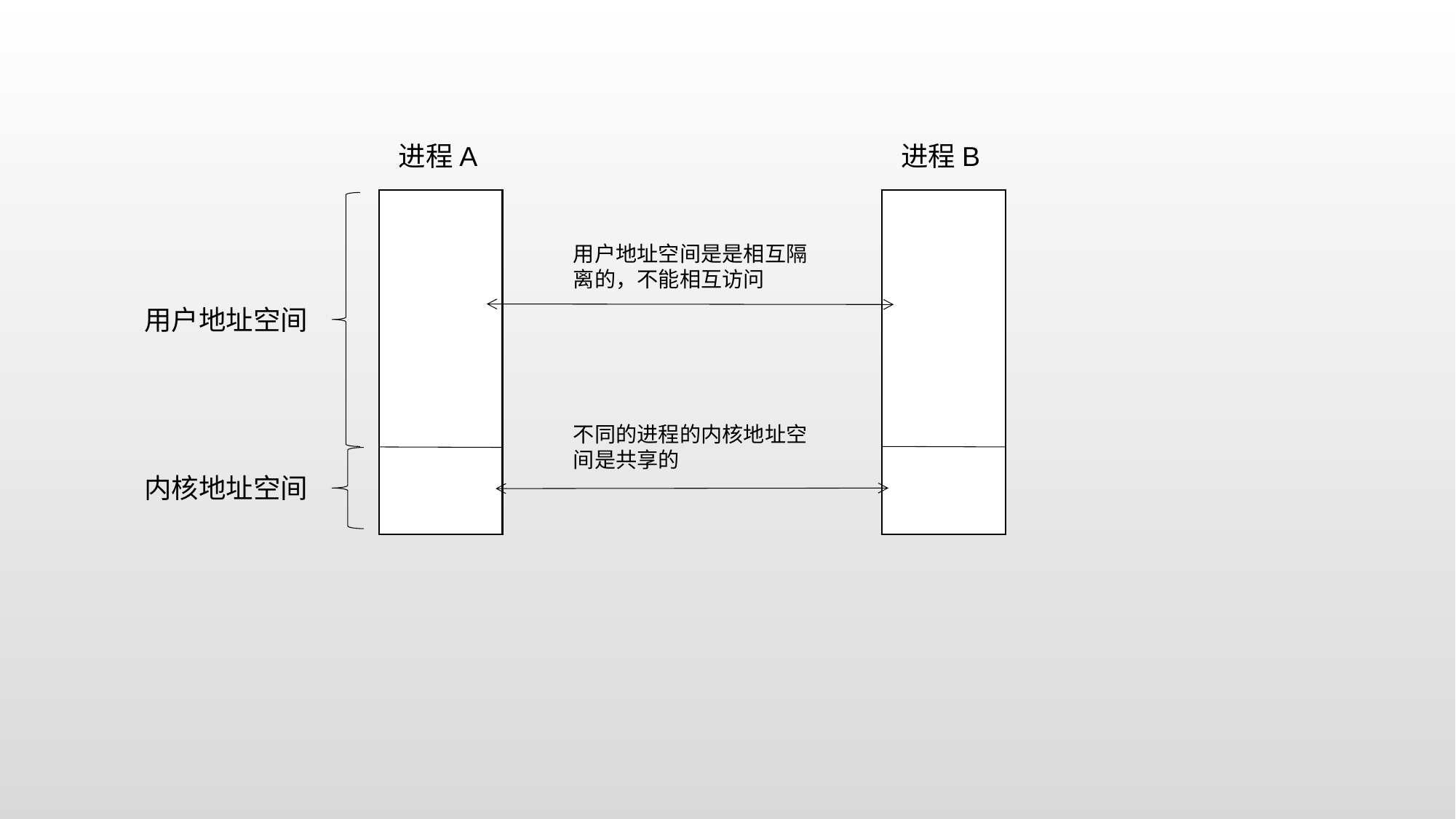

进程A
进程B

用户地址空间是是相互隔离的，不能相互访问
用户地址空间
不同的进程的内核地址空间是共享的

内核地址空间